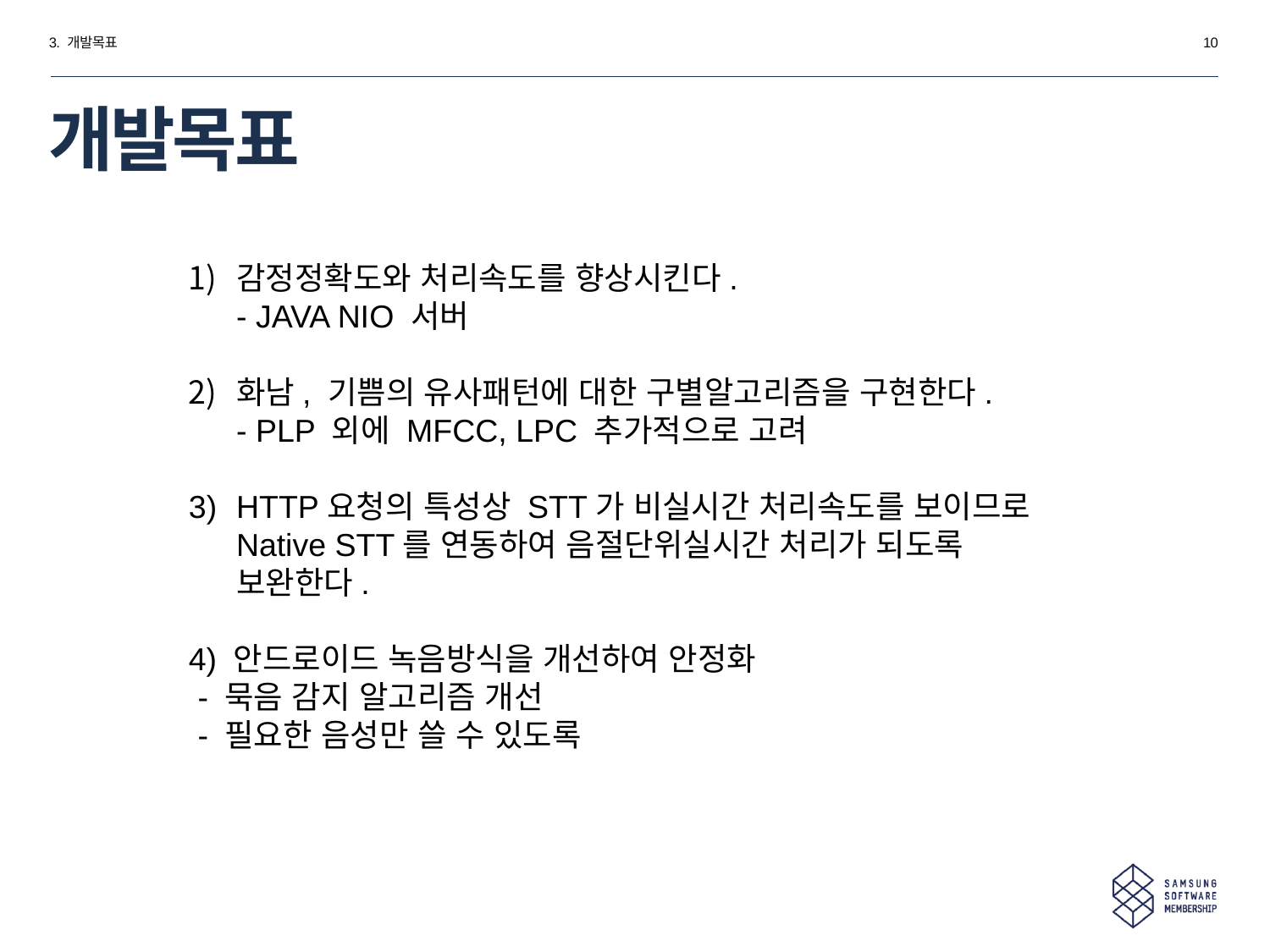

3. 개발목표
10
# 개발목표

감정정확도와 처리속도를 향상시킨다.
- JAVA NIO 서버
화남, 기쁨의 유사패턴에 대한 구별알고리즘을 구현한다.
- PLP 외에 MFCC, LPC 추가적으로 고려

HTTP요청의 특성상 STT가 비실시간 처리속도를 보이므로 Native STT를 연동하여 음절단위실시간 처리가 되도록 보완한다.

4) 안드로이드 녹음방식을 개선하여 안정화
 - 묵음 감지 알고리즘 개선
 - 필요한 음성만 쓸 수 있도록